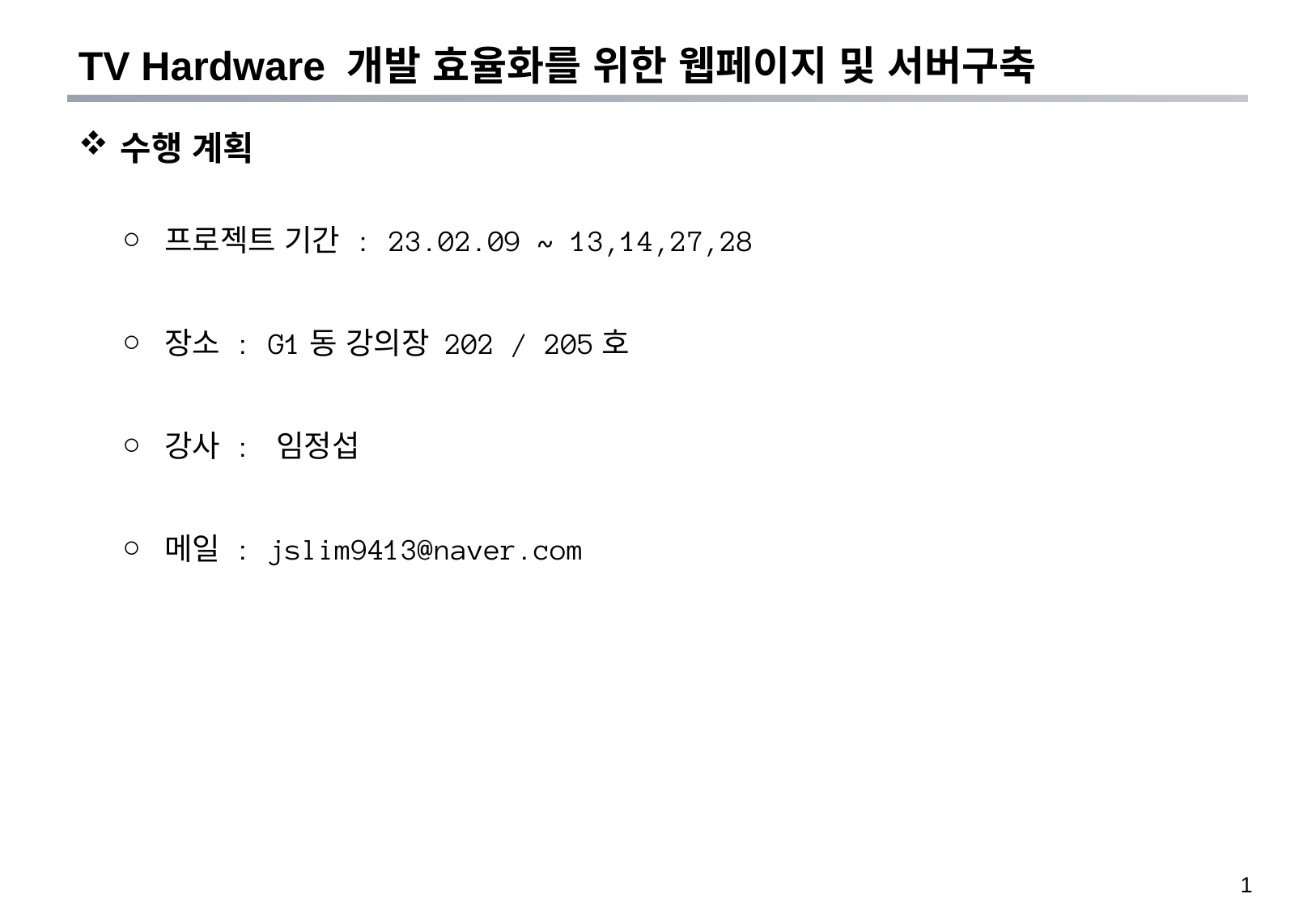

# TV Hardware 개발 효율화를 위한 웹페이지 및 서버구축
수행 계획

프로젝트 기간 : 23.02.09 ~ 13,14,27,28

장소 : G1동 강의장 202 / 205호

강사 : 임정섭

메일 : jslim9413@naver.com